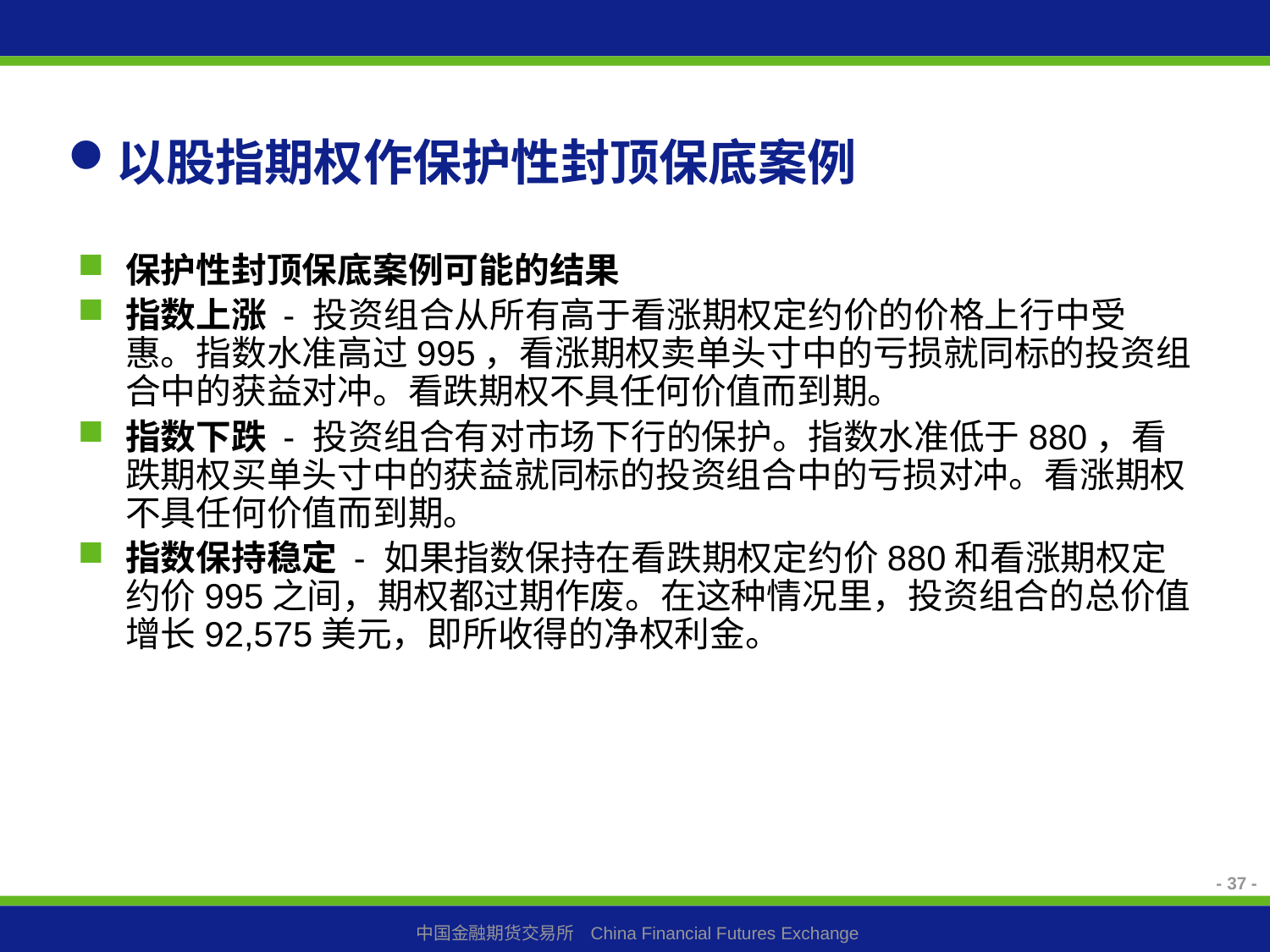

# 以股指期权作保护性封顶保底案例
保护性封顶保底案例可能的结果
指数上涨 - 投资组合从所有高于看涨期权定约价的价格上行中受惠。指数水准高过995，看涨期权卖单头寸中的亏损就同标的投资组合中的获益对冲。看跌期权不具任何价值而到期。
指数下跌 - 投资组合有对市场下行的保护。指数水准低于880，看跌期权买单头寸中的获益就同标的投资组合中的亏损对冲。看涨期权不具任何价值而到期。
指数保持稳定 - 如果指数保持在看跌期权定约价880和看涨期权定约价995之间，期权都过期作废。在这种情况里，投资组合的总价值增长92,575美元，即所收得的净权利金。
- 37 -